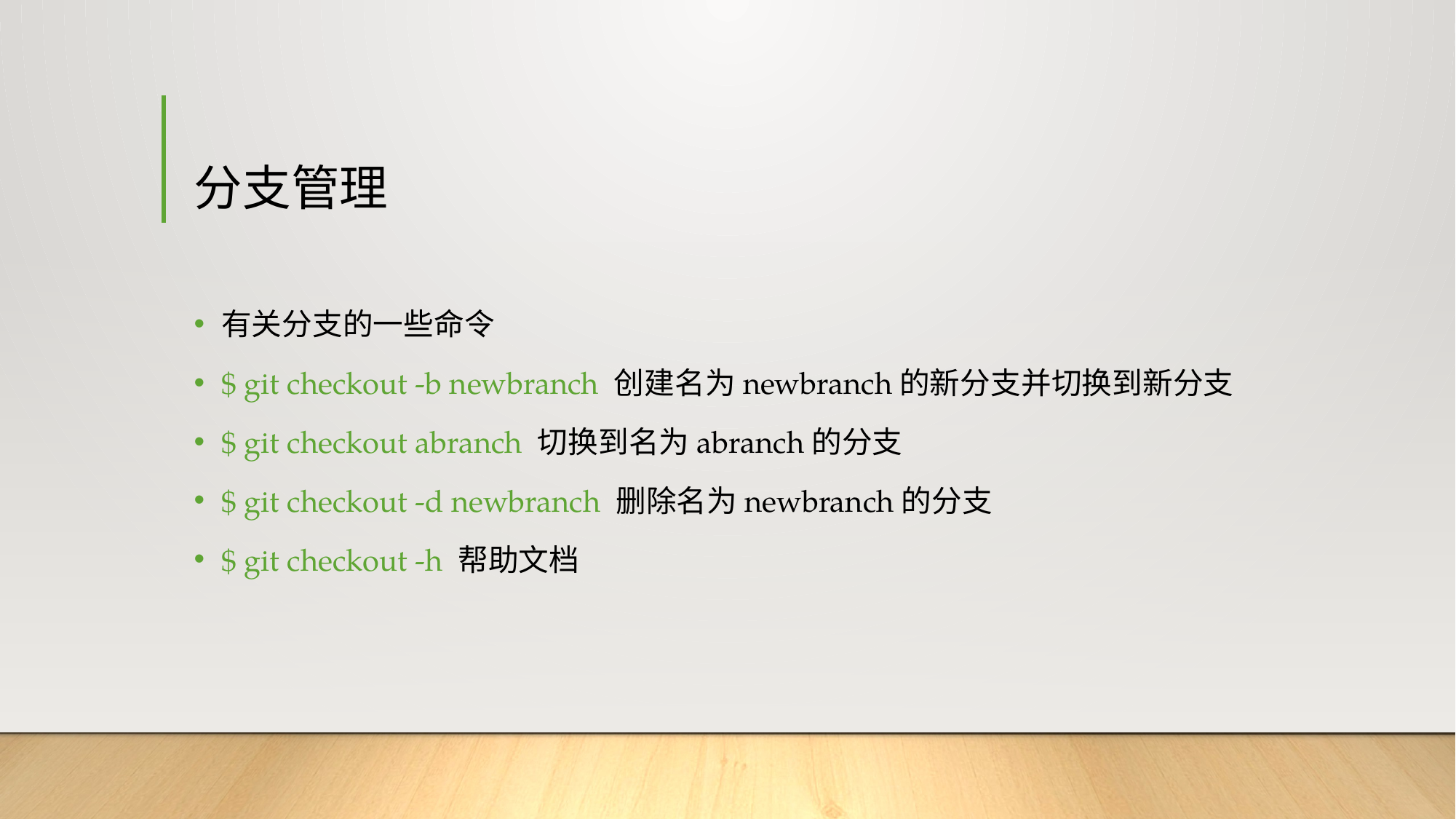

# 分支管理

有关分支的一些命令
$ git checkout -b newbranch 创建名为newbranch的新分支并切换到新分支
$ git checkout abranch 切换到名为abranch的分支
$ git checkout -d newbranch 删除名为newbranch的分支
$ git checkout -h 帮助文档